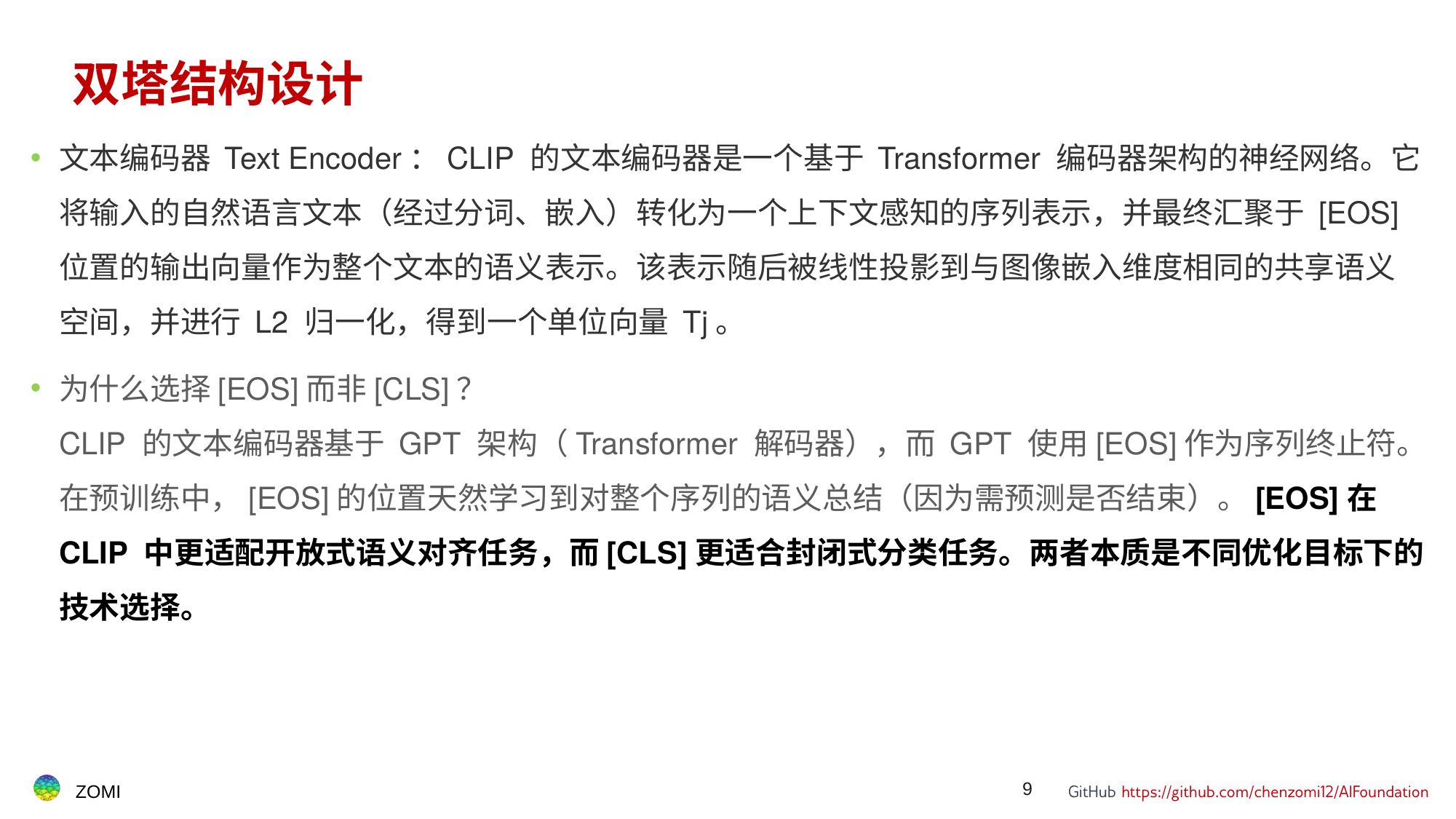

# 双塔结构设计
文本编码器 Text Encoder：CLIP 的文本编码器是一个基于 Transformer 编码器架构的神经网络。它将输入的自然语言文本（经过分词、嵌入）转化为一个上下文感知的序列表示，并最终汇聚于 [EOS] 位置的输出向量作为整个文本的语义表示。该表示随后被线性投影到与图像嵌入维度相同的共享语义空间，并进行 L2 归一化，得到一个单位向量 Tj。
为什么选择[EOS]而非[CLS]？
CLIP 的文本编码器基于 GPT 架构（Transformer 解码器），而 GPT 使用[EOS]作为序列终止符。在预训练中，[EOS]的位置天然学习到对整个序列的语义总结（因为需预测是否结束）。[EOS]在 CLIP 中更适配开放式语义对齐任务，而[CLS]更适合封闭式分类任务。两者本质是不同优化目标下的技术选择。